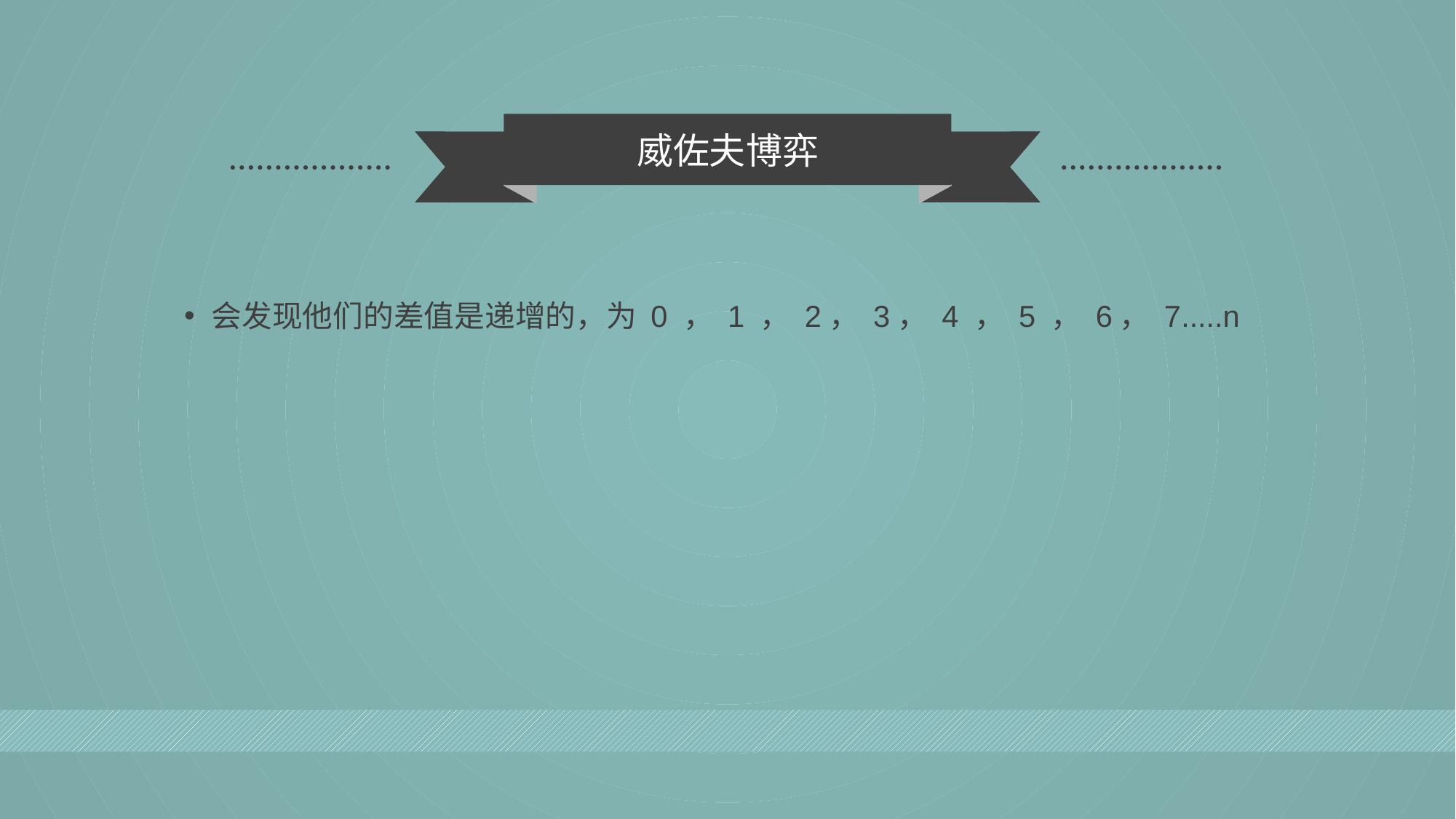

威佐夫博弈

会发现他们的差值是递增的，为 0 ， 1 ， 2， 3， 4 ， 5 ， 6， 7.....n